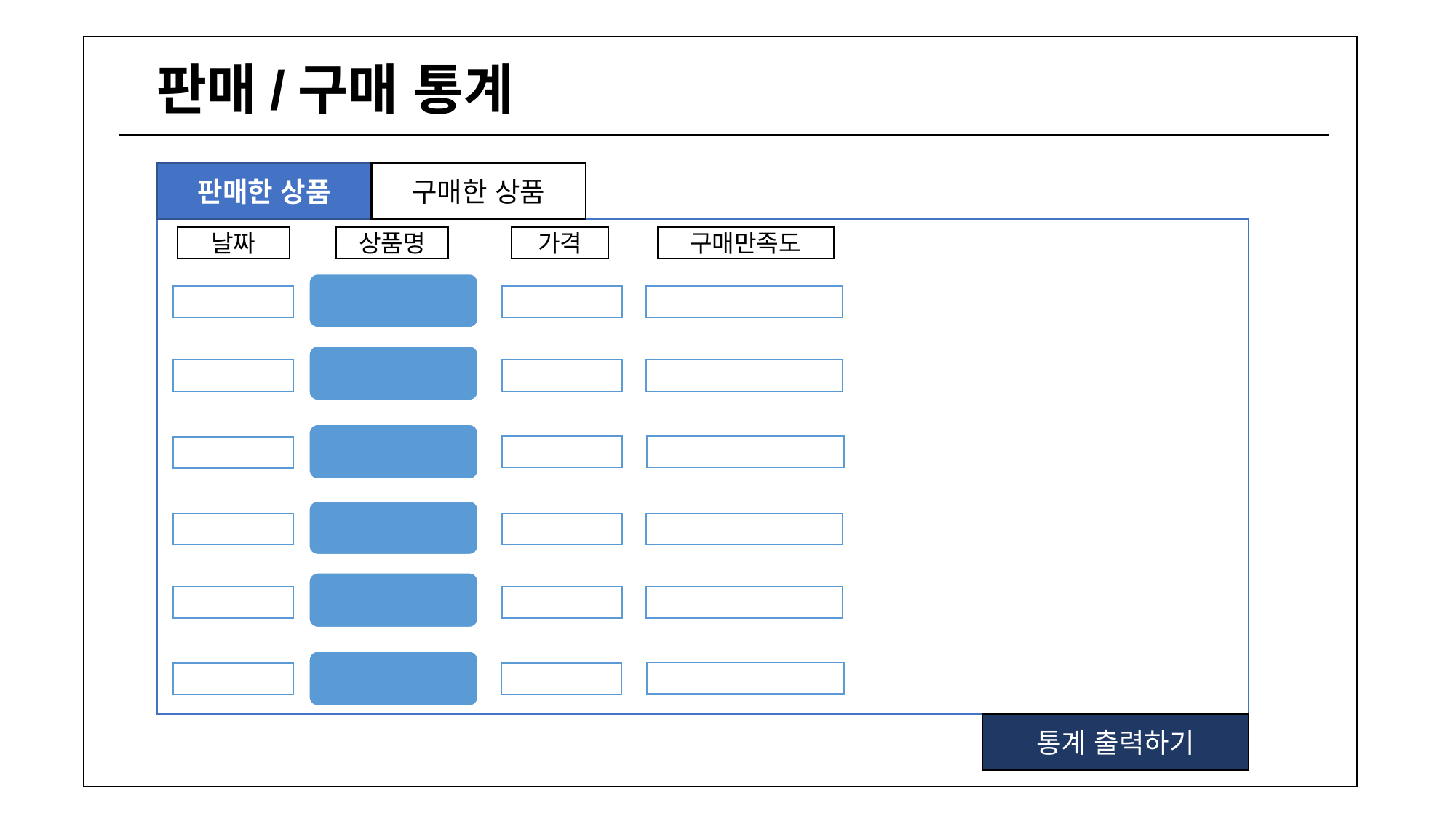

판매/구매 통계
구매한 상품
판매한 상품

가격
구매만족도
날짜
상품명

통계 출력하기